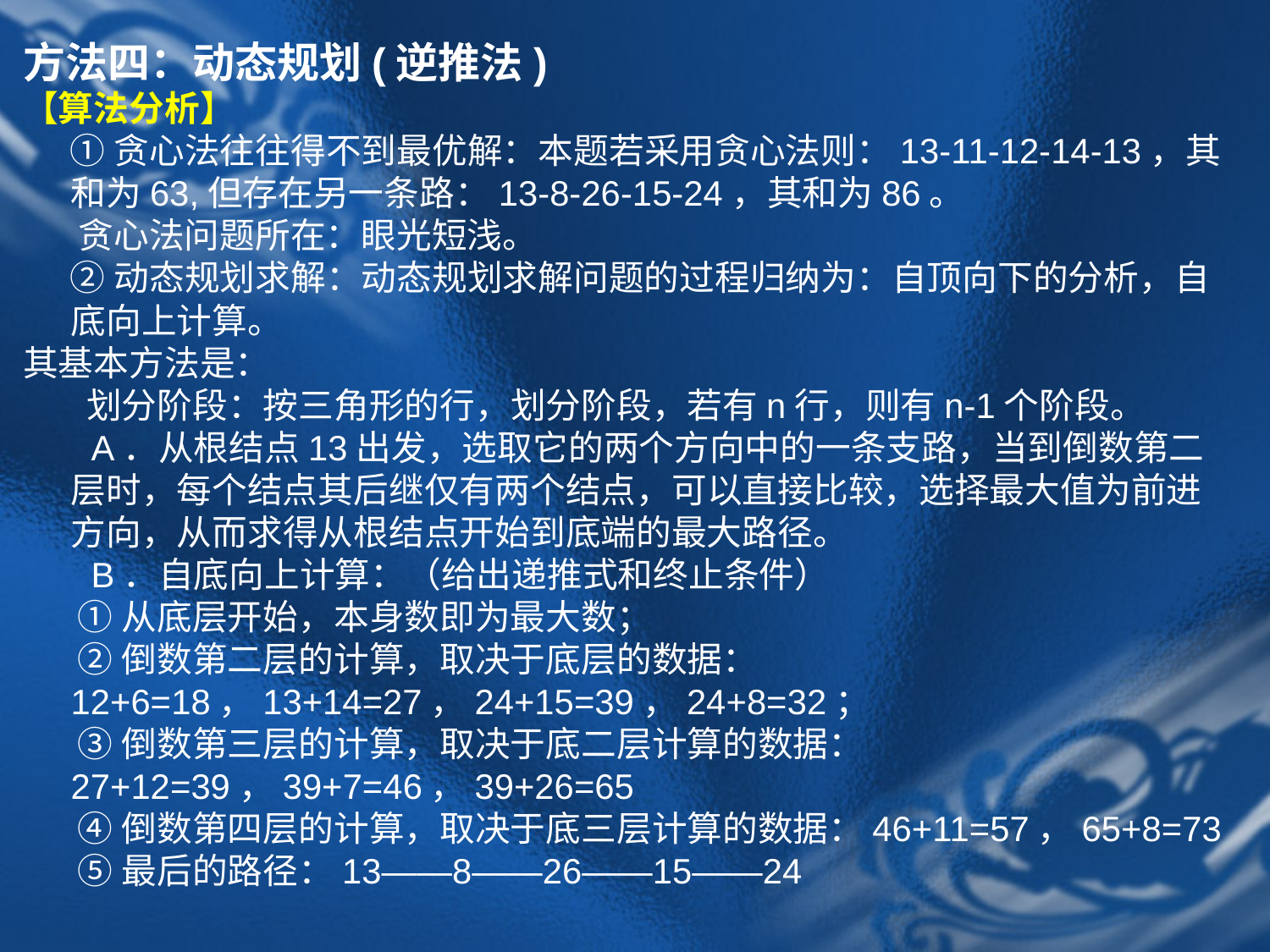

方法四：动态规划(逆推法)
【算法分析】
      ①贪心法往往得不到最优解：本题若采用贪心法则：13-11-12-14-13，其和为63,但存在另一条路：13-8-26-15-24，其和为86。
      贪心法问题所在：眼光短浅。
      ②动态规划求解：动态规划求解问题的过程归纳为：自顶向下的分析，自底向上计算。
其基本方法是：
       划分阶段：按三角形的行，划分阶段，若有n行，则有n-1个阶段。
       A．从根结点13出发，选取它的两个方向中的一条支路，当到倒数第二层时，每个结点其后继仅有两个结点，可以直接比较，选择最大值为前进方向，从而求得从根结点开始到底端的最大路径。
       B．自底向上计算：（给出递推式和终止条件）
       ①从底层开始，本身数即为最大数；
       ②倒数第二层的计算，取决于底层的数据：12+6=18，13+14=27，24+15=39，24+8=32；
       ③倒数第三层的计算，取决于底二层计算的数据：27+12=39，39+7=46，39+26=65
       ④倒数第四层的计算，取决于底三层计算的数据：46+11=57，65+8=73
       ⑤最后的路径：13——8——26——15——24